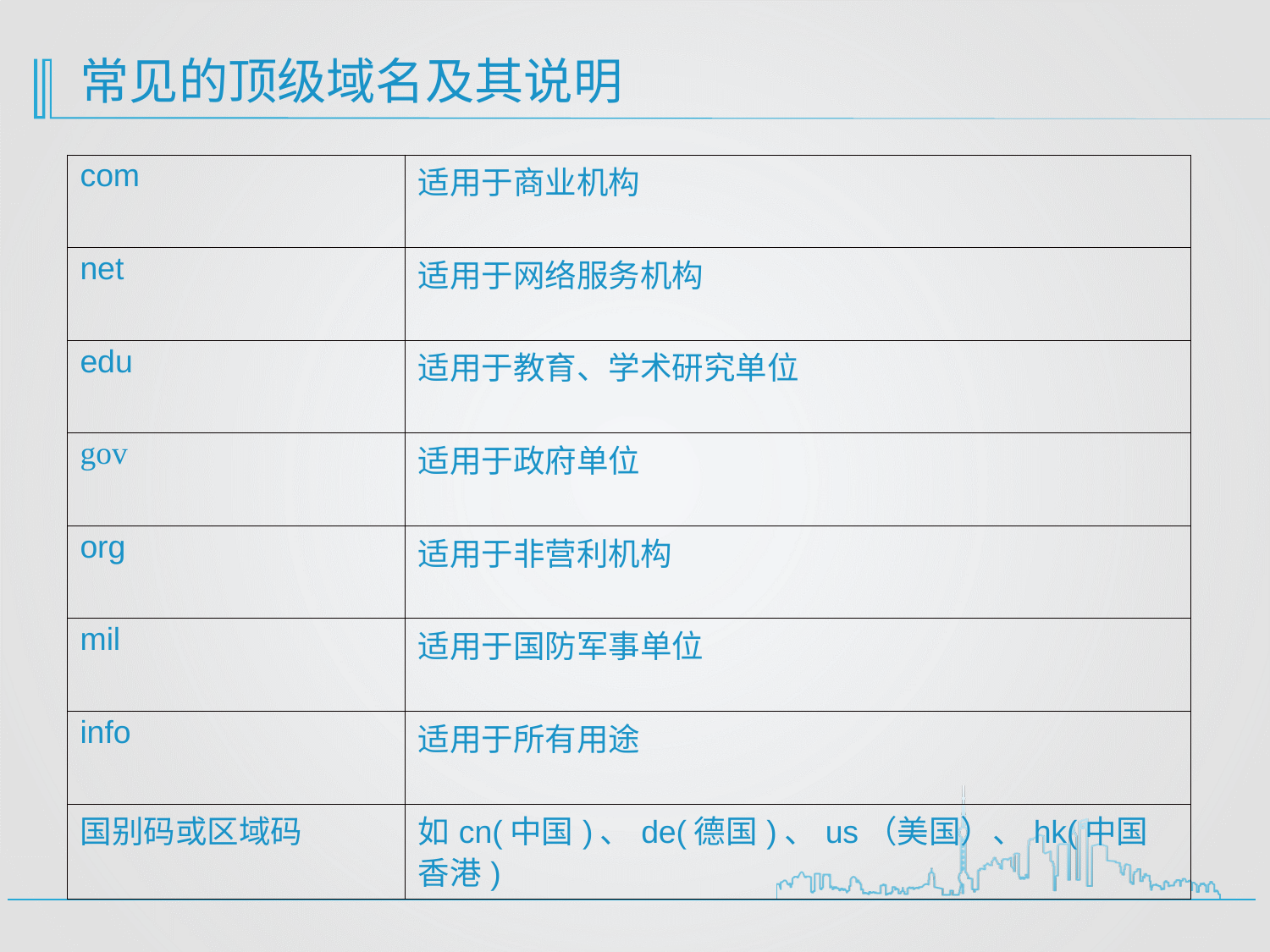

# 常见的顶级域名及其说明
| com | 适用于商业机构 |
| --- | --- |
| net | 适用于网络服务机构 |
| edu | 适用于教育、学术研究单位 |
| gov | 适用于政府单位 |
| org | 适用于非营利机构 |
| mil | 适用于国防军事单位 |
| info | 适用于所有用途 |
| 国别码或区域码 | 如cn(中国)、de(德国)、us（美国）、hk(中国香港) |